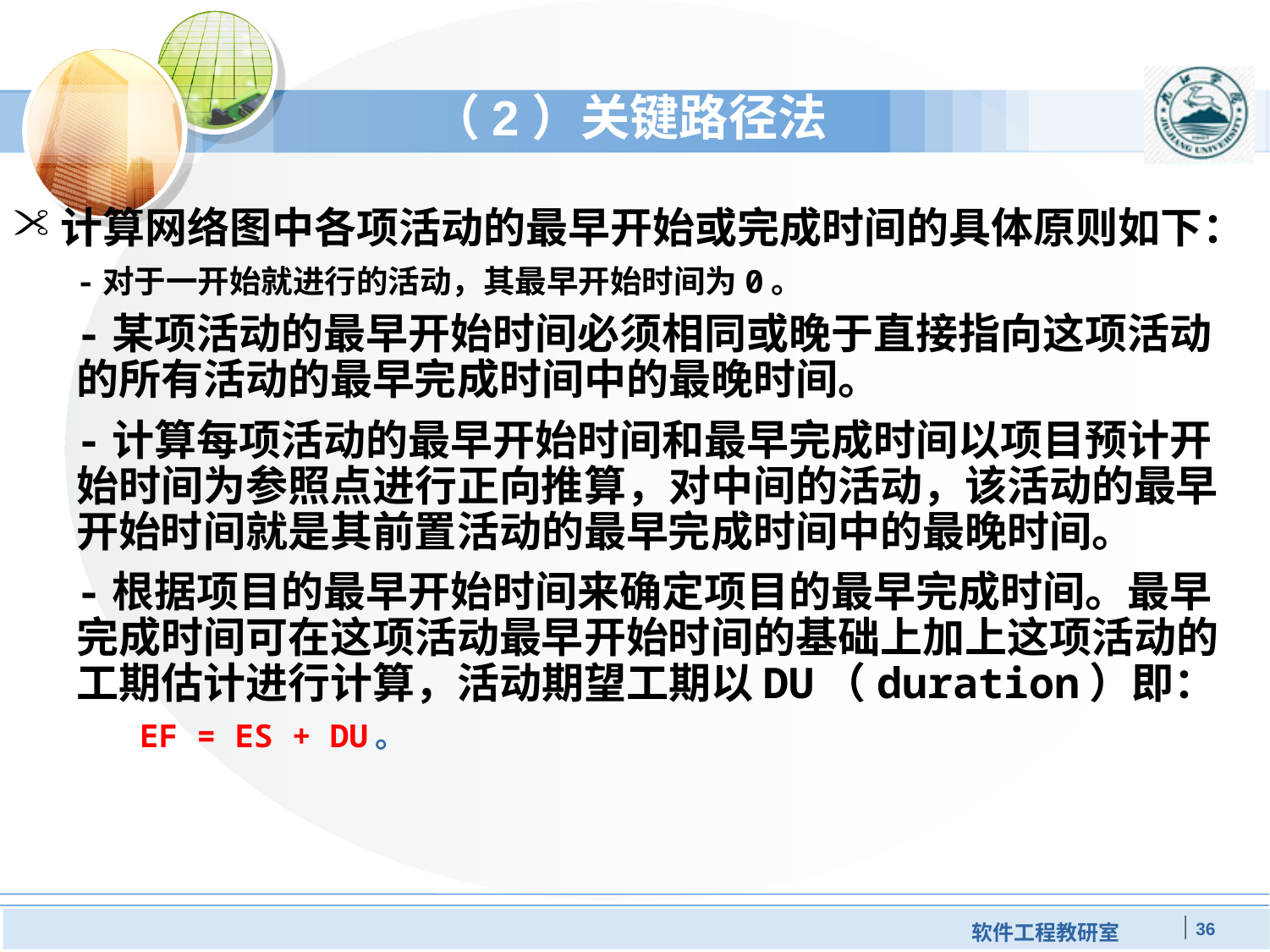

# （2）关键路径法
计算网络图中各项活动的最早开始或完成时间的具体原则如下：
-对于一开始就进行的活动，其最早开始时间为0。
-某项活动的最早开始时间必须相同或晚于直接指向这项活动的所有活动的最早完成时间中的最晚时间。
-计算每项活动的最早开始时间和最早完成时间以项目预计开始时间为参照点进行正向推算，对中间的活动，该活动的最早开始时间就是其前置活动的最早完成时间中的最晚时间。
-根据项目的最早开始时间来确定项目的最早完成时间。最早完成时间可在这项活动最早开始时间的基础上加上这项活动的工期估计进行计算，活动期望工期以DU（duration）即：
EF = ES + DU。